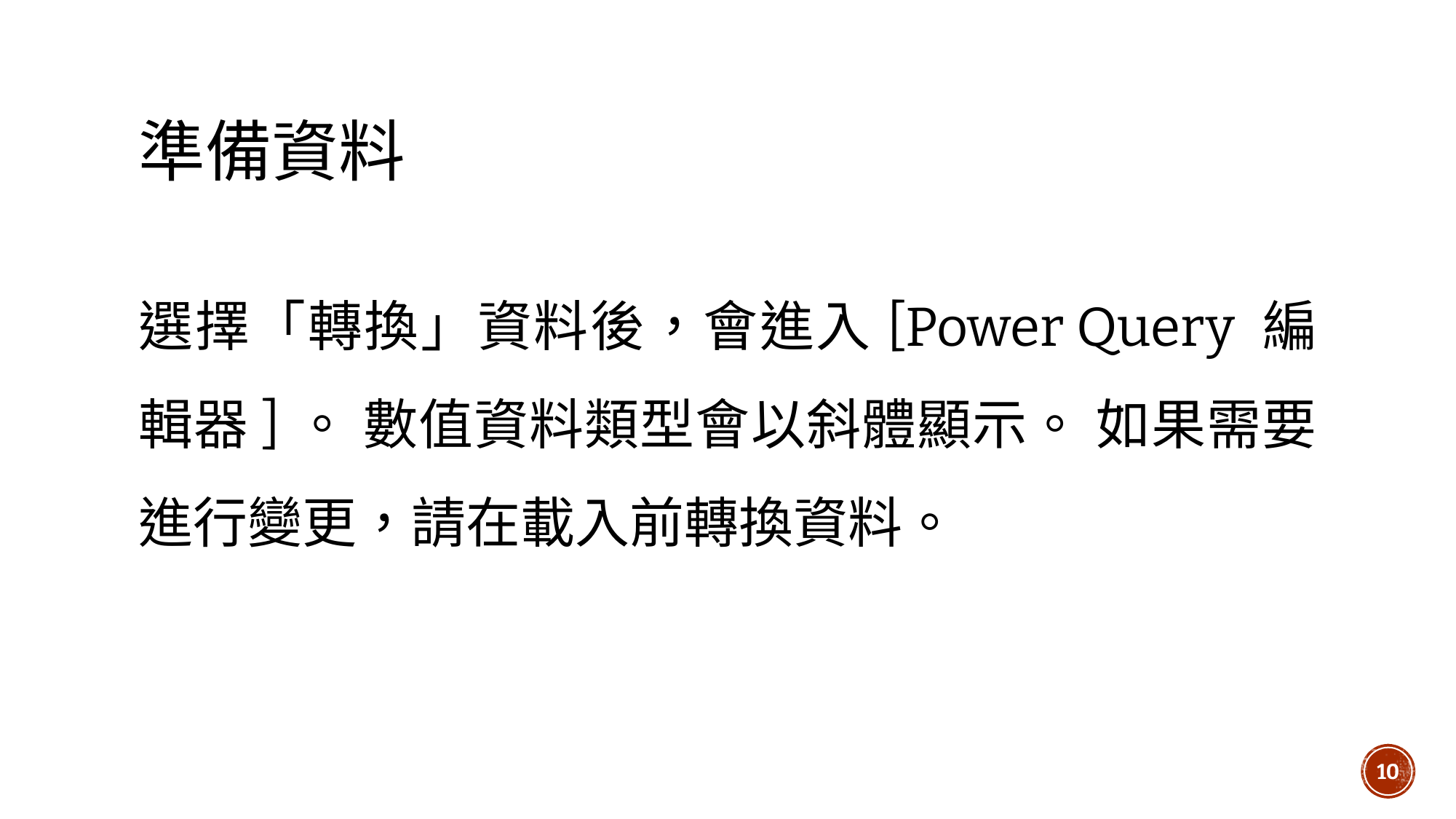

# 準備資料
選擇「轉換」資料後，會進入[Power Query 編輯器]。 數值資料類型會以斜體顯示。 如果需要進行變更，請在載入前轉換資料。
10